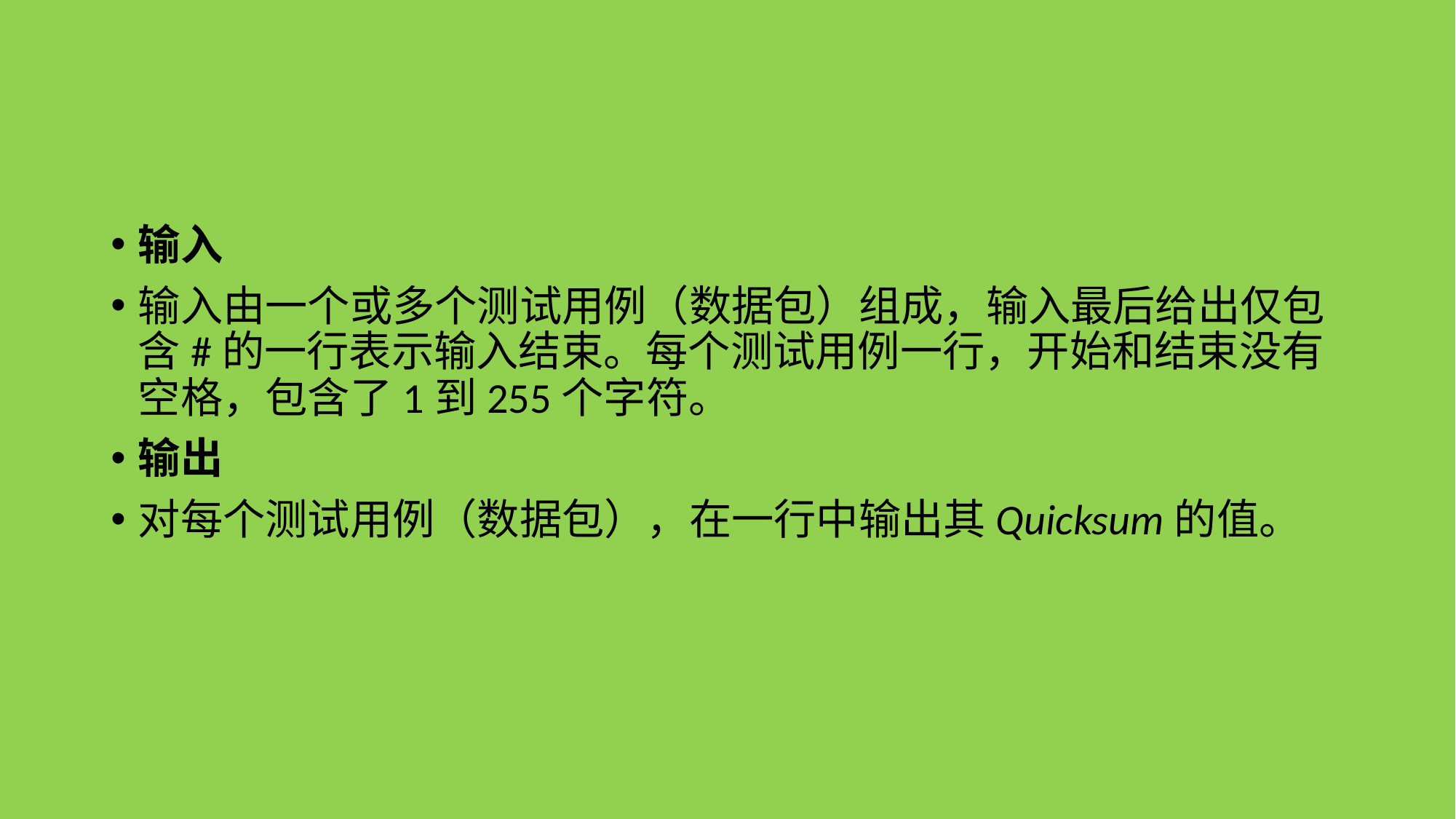

#
输入
输入由一个或多个测试用例（数据包）组成，输入最后给出仅包含#的一行表示输入结束。每个测试用例一行，开始和结束没有空格，包含了1到255个字符。
输出
对每个测试用例（数据包），在一行中输出其Quicksum的值。